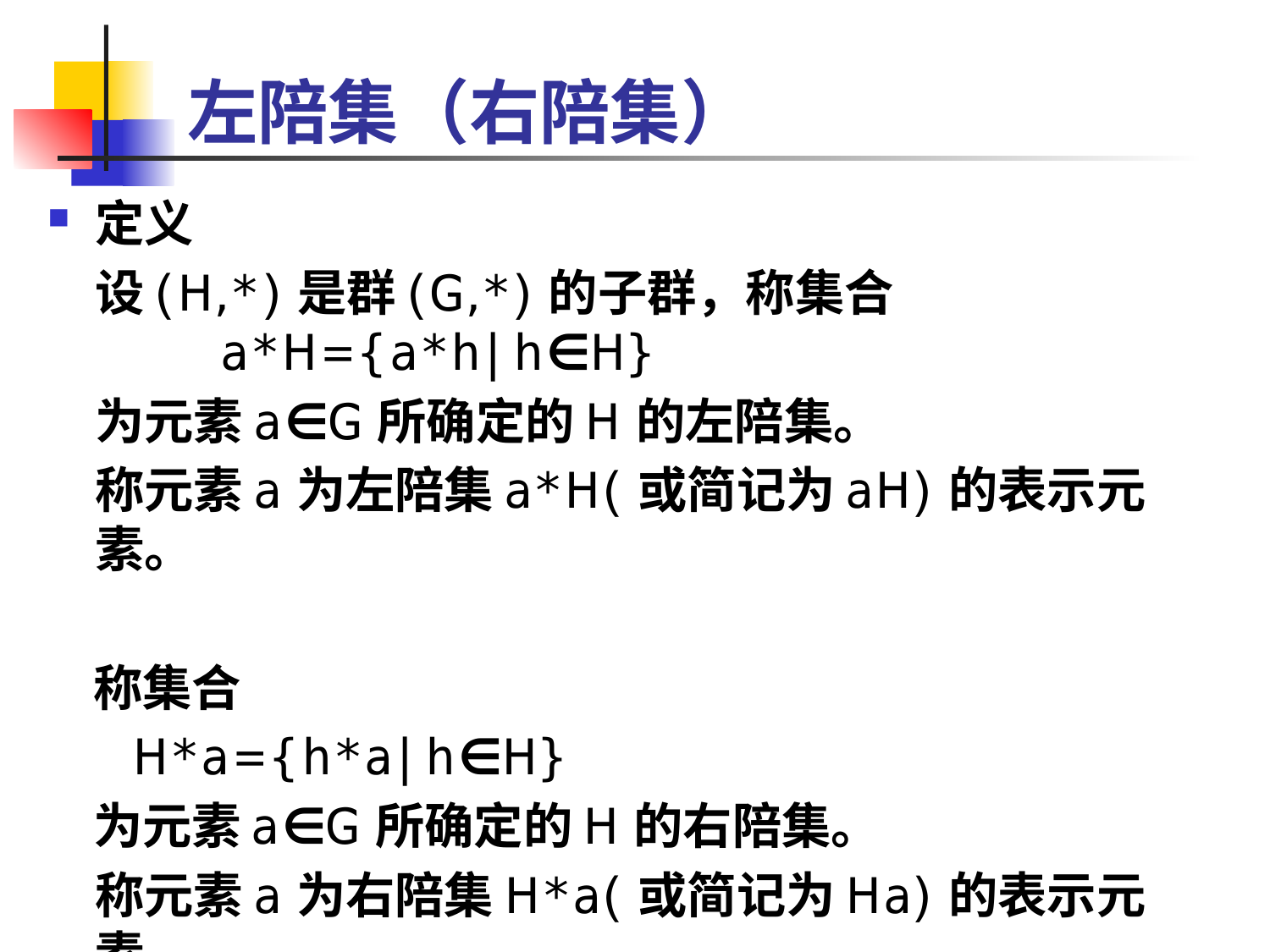

# 左陪集（右陪集）
定义
	设(H,*)是群(G,*)的子群，称集合			a*H={a*h|h∈H}
	为元素a∈G所确定的H的左陪集。
	称元素a为左陪集a*H(或简记为aH)的表示元素。

   称集合
      H*a={h*a|h∈H}
   为元素a∈G所确定的H的右陪集。
	称元素a为右陪集H*a(或简记为Ha)的表示元素。